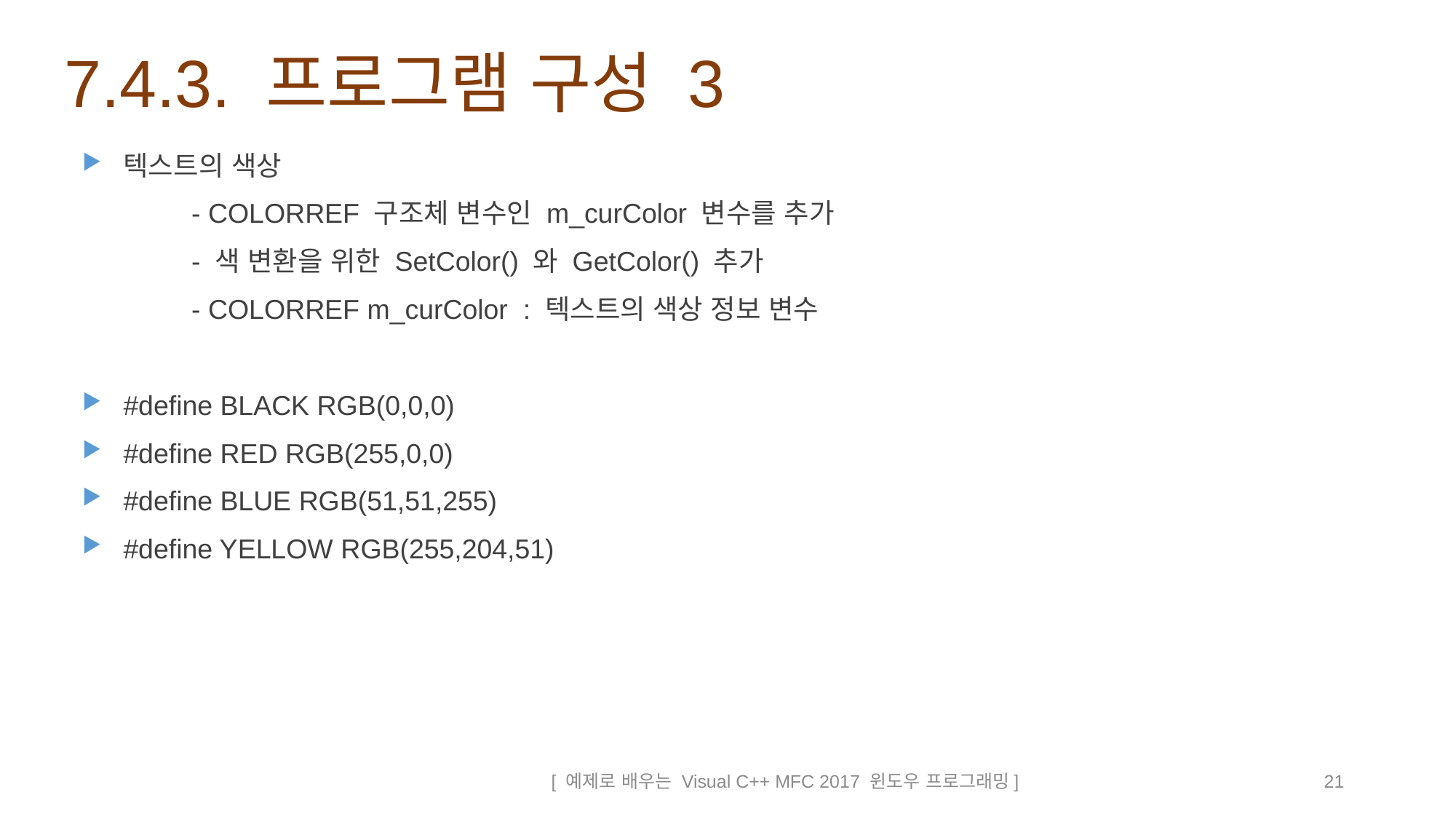

# 7.4.3. 프로그램 구성 3

텍스트의 색상
	- COLORREF 구조체 변수인 m_curColor 변수를 추가
	- 색 변환을 위한 SetColor() 와 GetColor() 추가
	- COLORREF m_curColor  : 텍스트의 색상 정보 변수

#define BLACK RGB(0,0,0)
#define RED RGB(255,0,0)
#define BLUE RGB(51,51,255)
#define YELLOW RGB(255,204,51)

[ 예제로 배우는 Visual C++ MFC 2017 윈도우 프로그래밍]
21